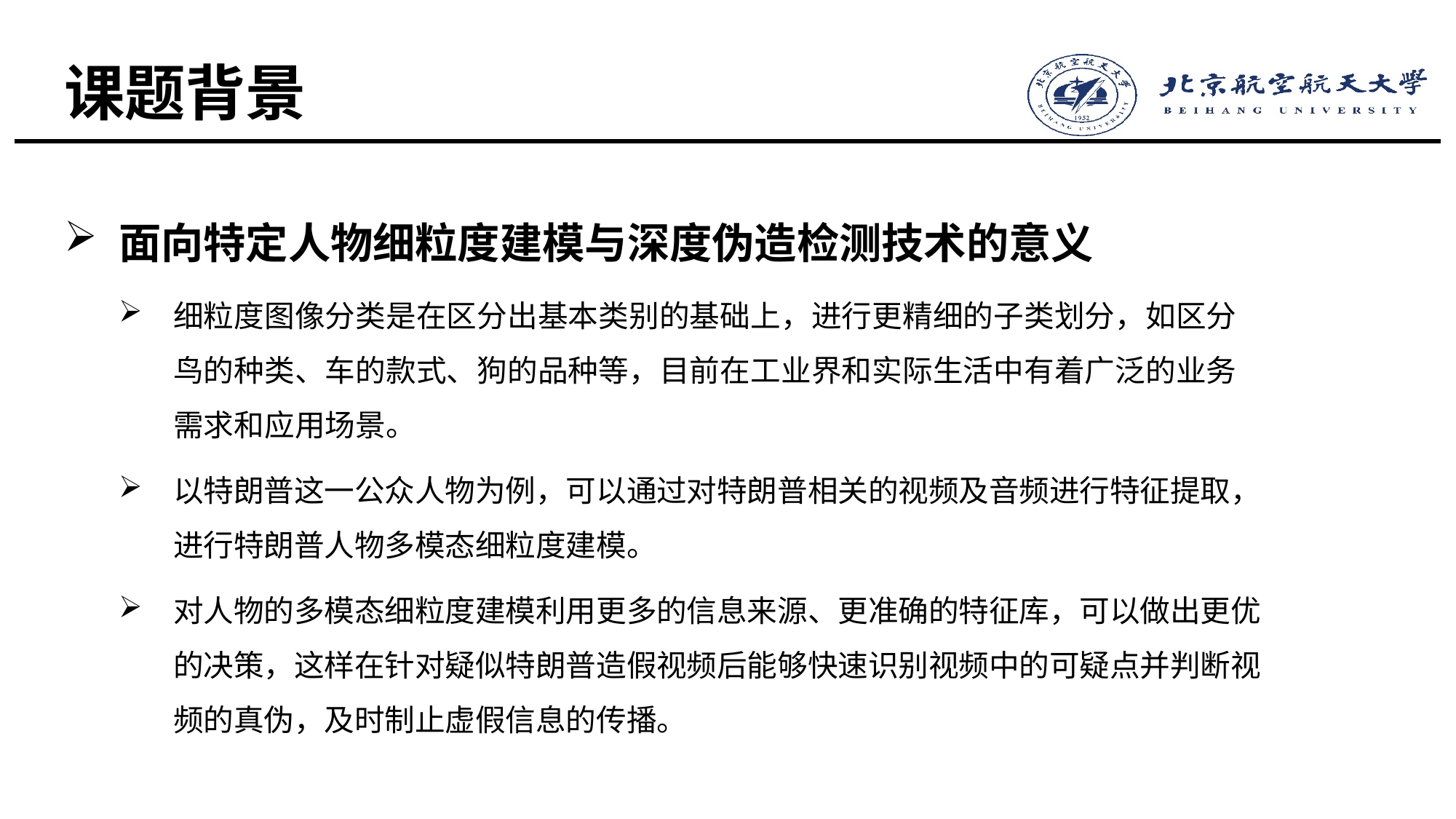

# 课题背景
面向特定人物细粒度建模与深度伪造检测技术的意义
细粒度图像分类是在区分出基本类别的基础上，进行更精细的子类划分，如区分鸟的种类、车的款式、狗的品种等，目前在工业界和实际生活中有着广泛的业务需求和应用场景。
以特朗普这一公众人物为例，可以通过对特朗普相关的视频及音频进行特征提取，进行特朗普人物多模态细粒度建模。
对人物的多模态细粒度建模利用更多的信息来源、更准确的特征库，可以做出更优的决策，这样在针对疑似特朗普造假视频后能够快速识别视频中的可疑点并判断视频的真伪，及时制止虚假信息的传播。
4